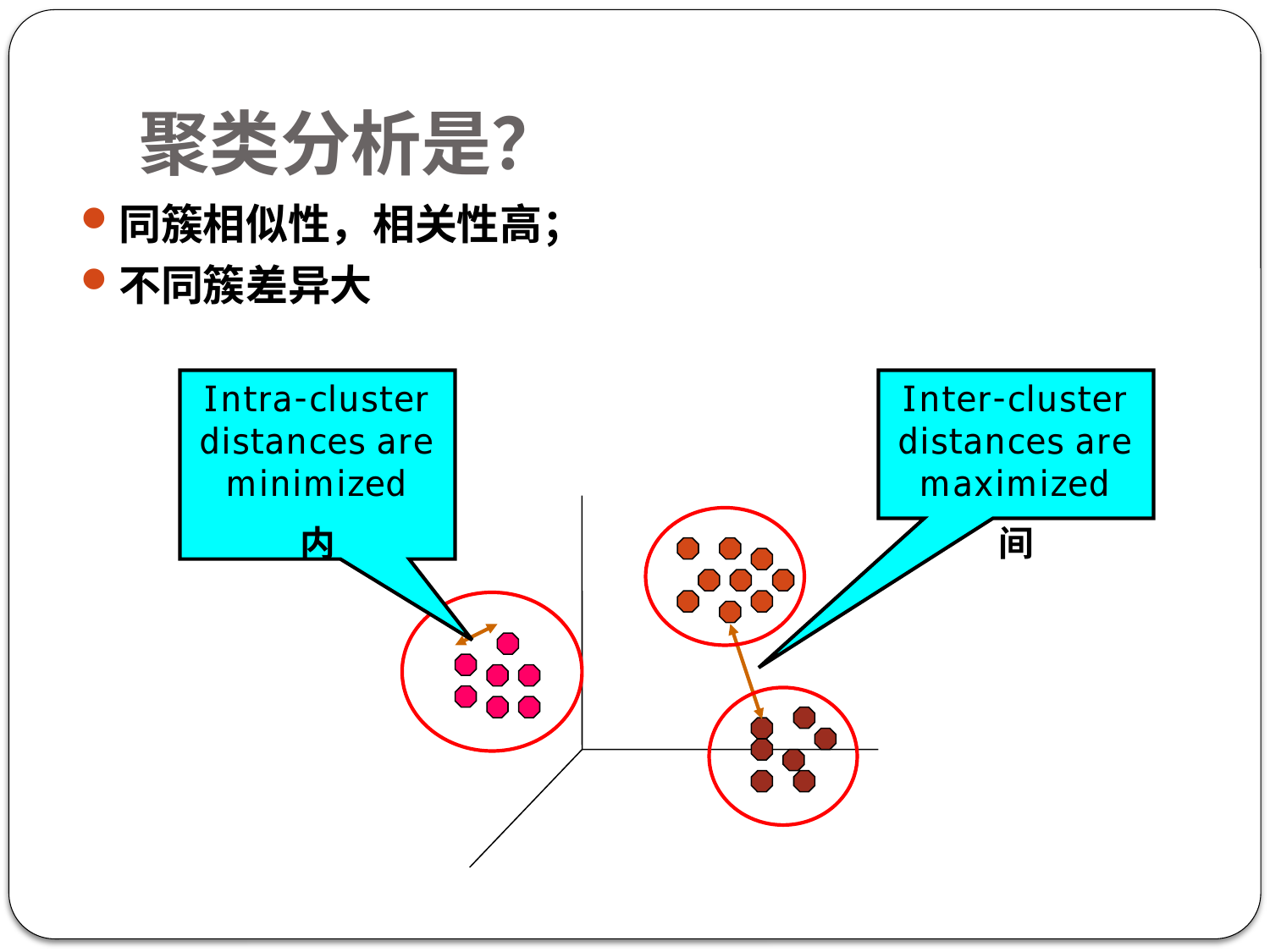

# 聚类分析是？
同簇相似性，相关性高；
不同簇差异大
Intra-cluster distances are minimized
内

Inter-cluster distances are maximized
间